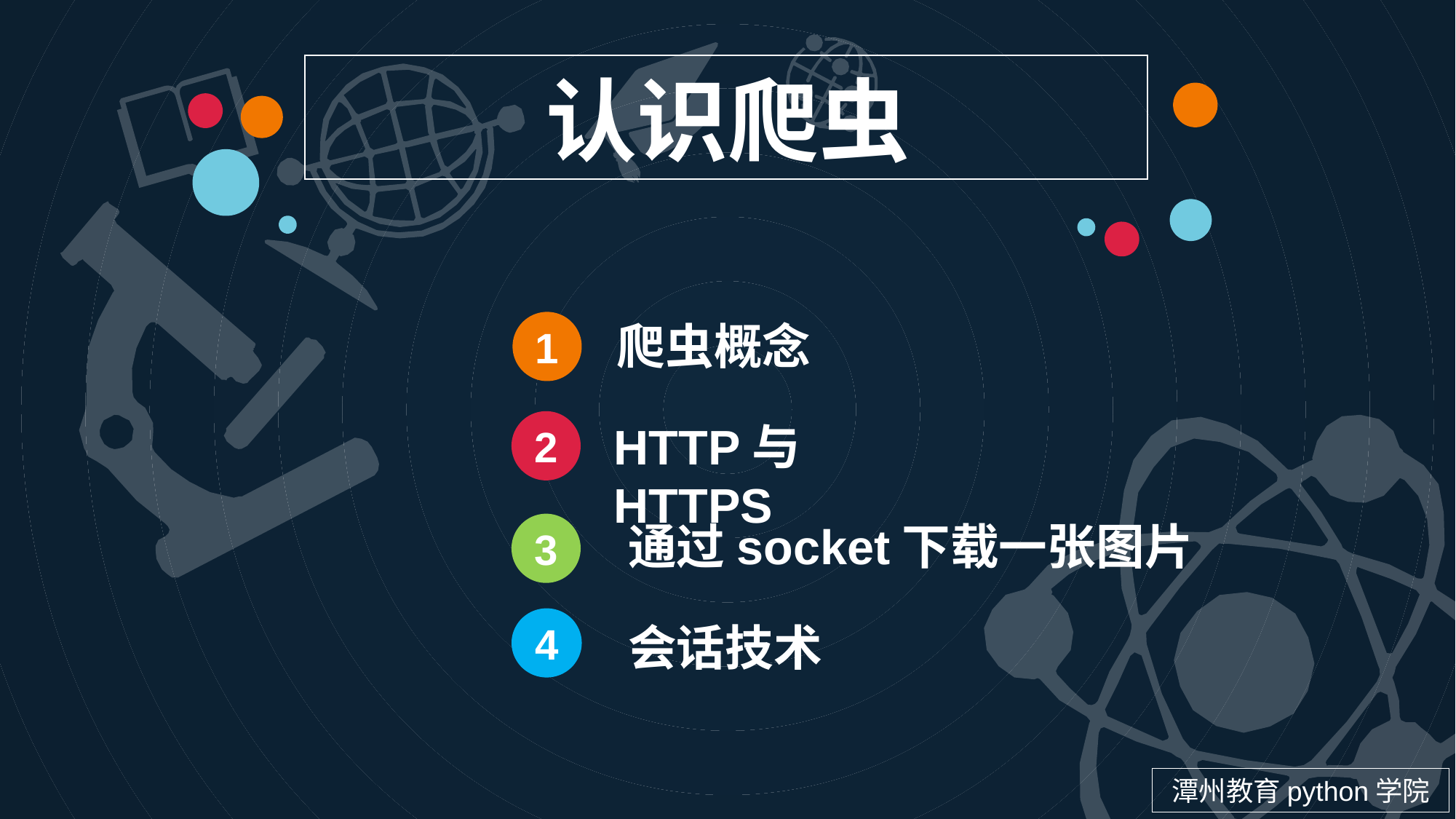

认识爬虫

爬虫概念
1
HTTP与HTTPS
2
通过socket下载一张图片
3
4
会话技术
潭州教育python学院